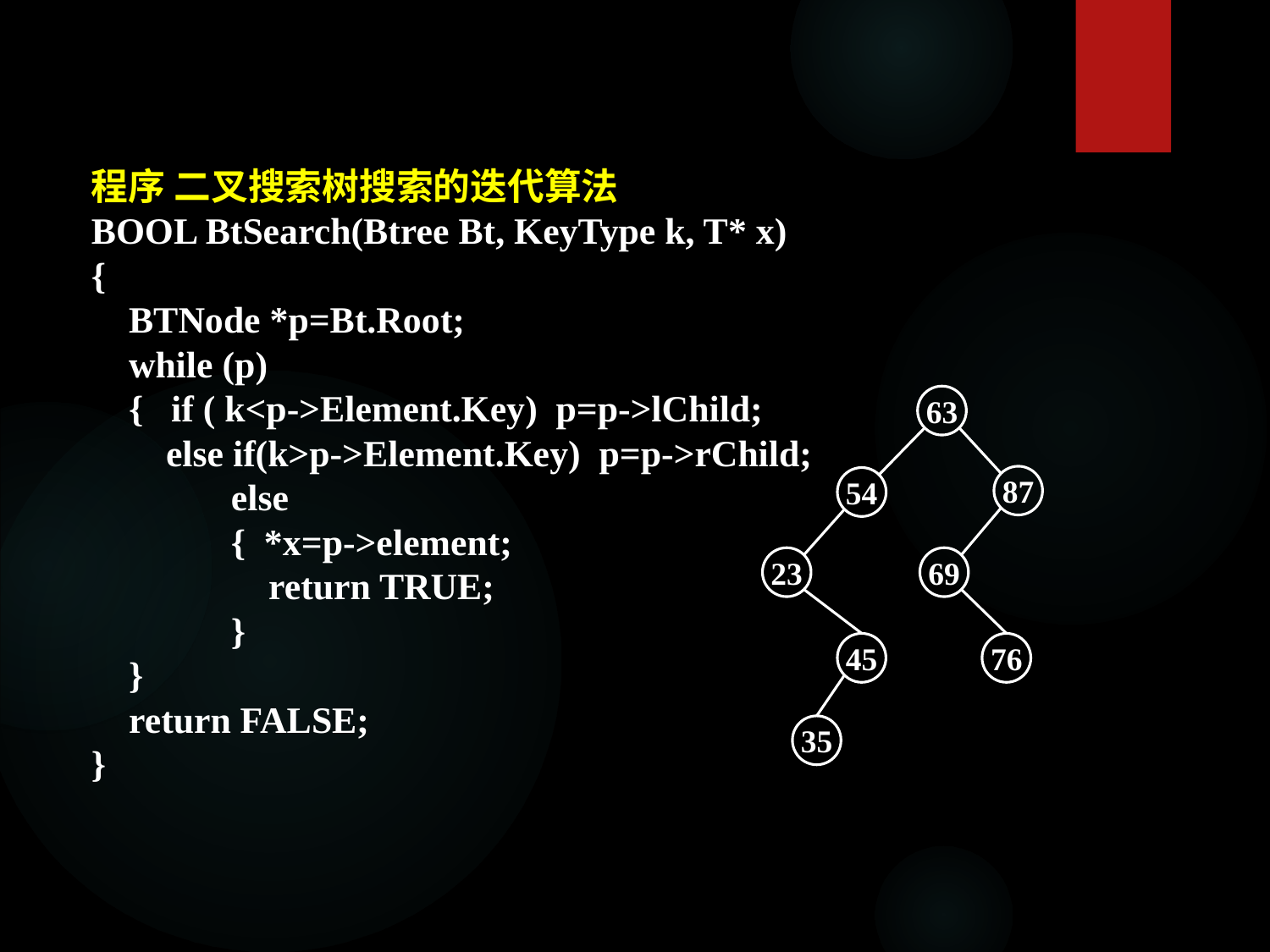

程序 二叉搜索树搜索的迭代算法
BOOL BtSearch(Btree Bt, KeyType k, T* x)
{
    BTNode *p=Bt.Root;
    while (p)
    {   if ( k<p->Element.Key)  p=p->lChild;
        else if(k>p->Element.Key)  p=p->rChild;
               else
               {  *x=p->element;
                   return TRUE;
               }
    }
    return FALSE;
}
63
87
54
23
69
45
76
35